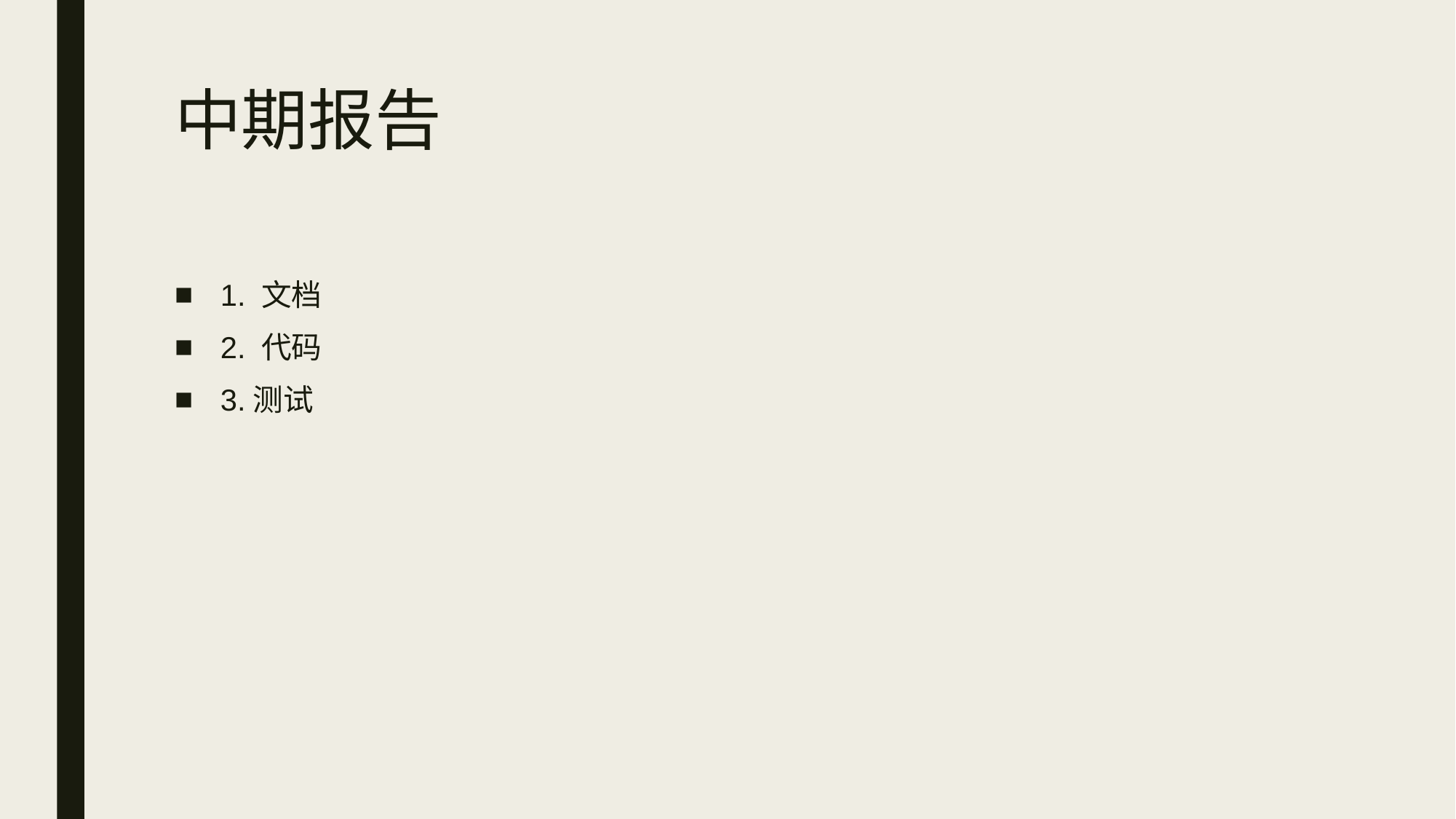

# 中期报告
1. 文档
2. 代码
3.测试